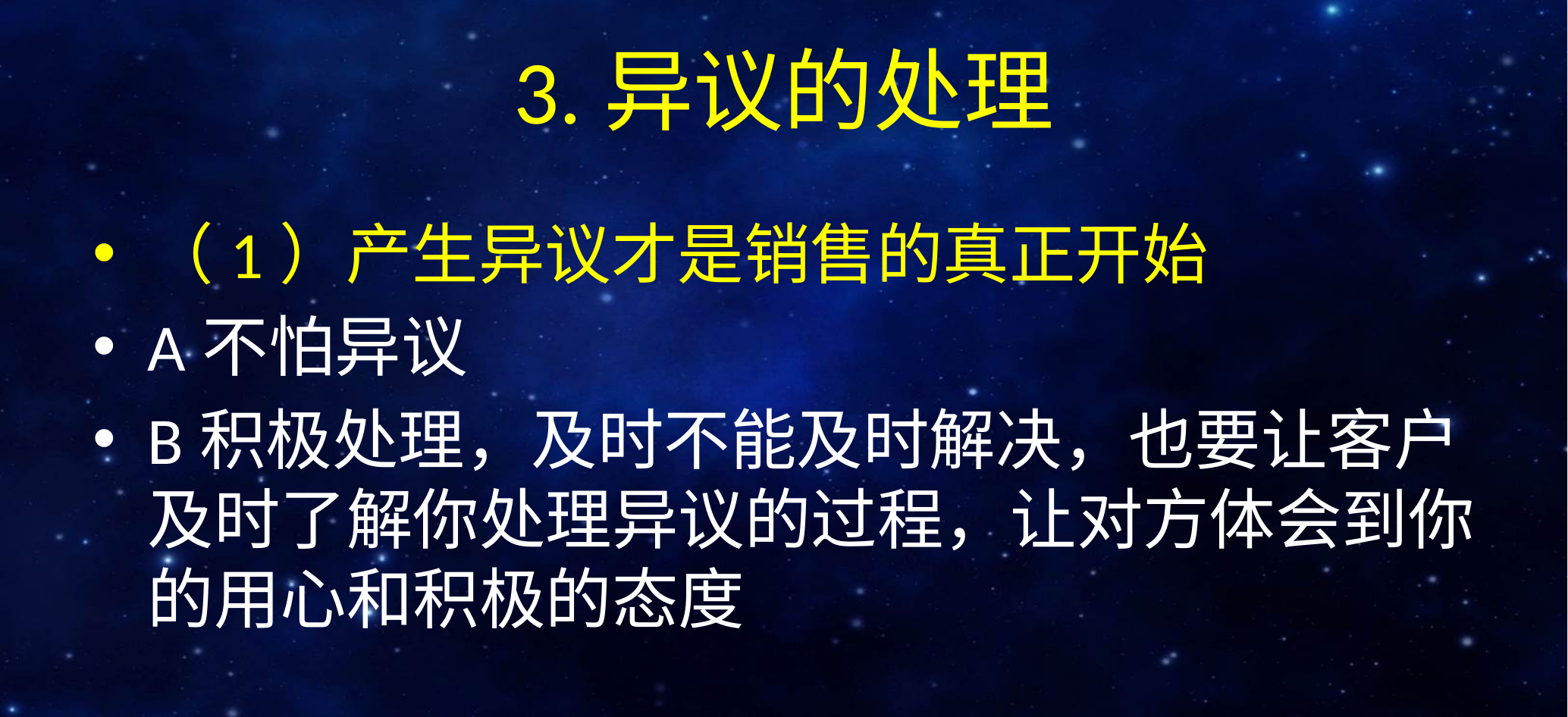

# 3.异议的处理

（1）产生异议才是销售的真正开始
A不怕异议
B积极处理，及时不能及时解决，也要让客户及时了解你处理异议的过程，让对方体会到你的用心和积极的态度